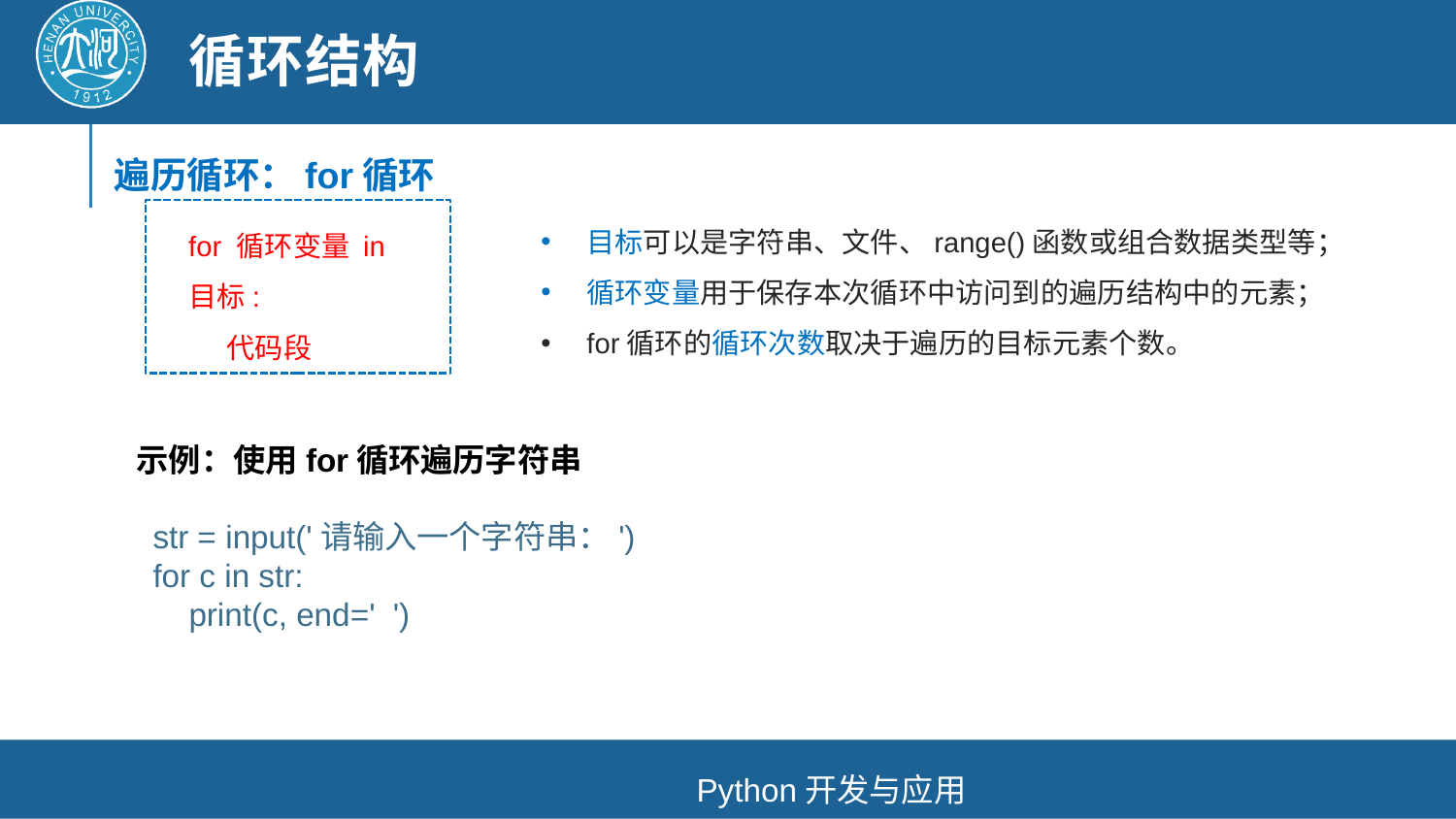

# 循环结构
遍历循环：for循环

目标可以是字符串、文件、range()函数或组合数据类型等；
循环变量用于保存本次循环中访问到的遍历结构中的元素；
for循环的循环次数取决于遍历的目标元素个数。
for 循环变量 in 目标:
     代码段
示例：使用for循环遍历字符串
str = input('请输入一个字符串：')
for c in str:
    print(c, end='  ')
85

Python开发与应用
85